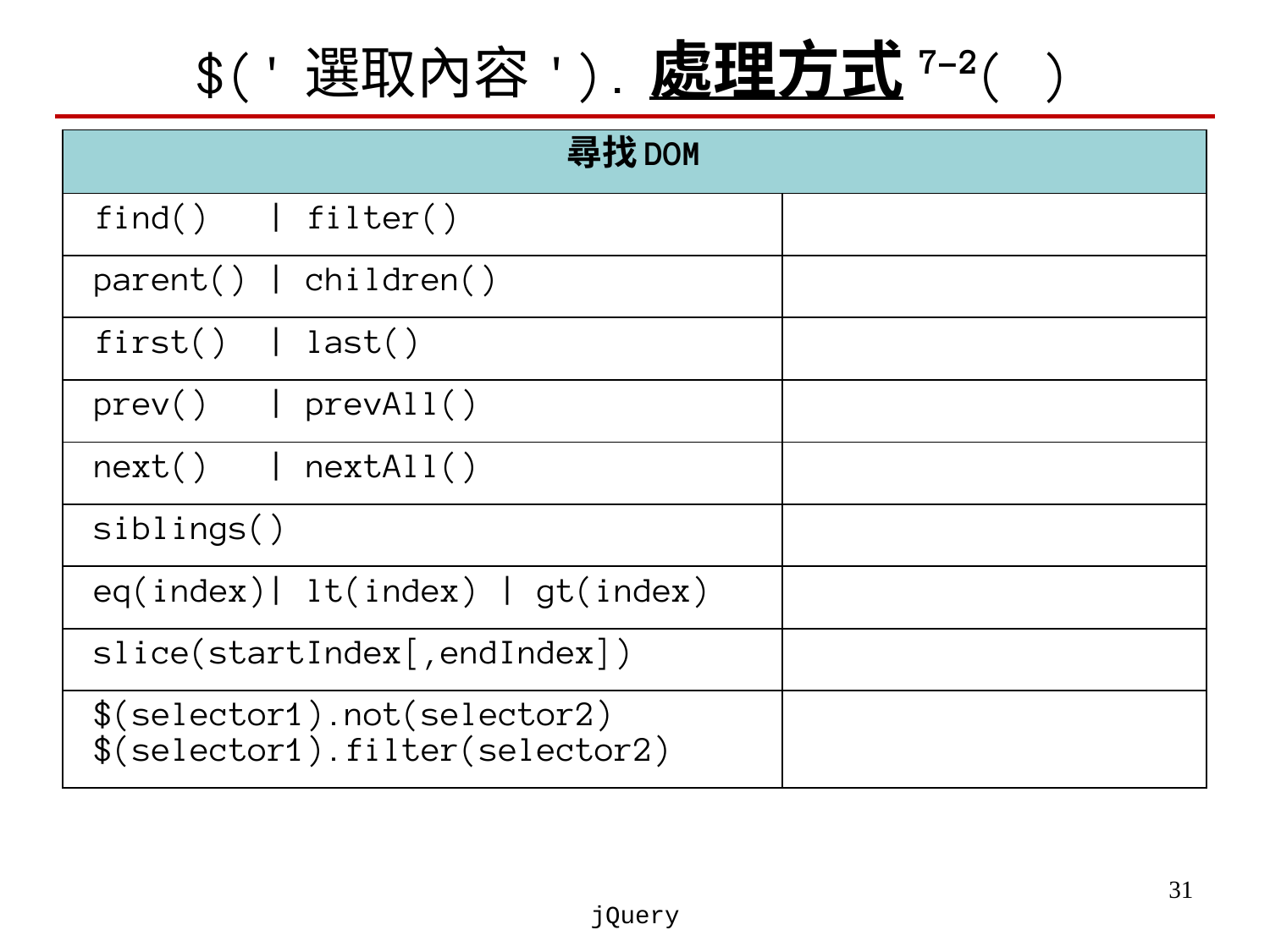

# $('選取內容').處理方式7-2( )
| 尋找DOM |  |
| --- | --- |
| find() | filter() |  |
| parent() | children() |  |
| first() | last() |  |
| prev() | prevAll() |  |
| next() | nextAll() |  |
| siblings() |  |
| eq(index)| lt(index) | gt(index) |  |
| slice(startIndex[,endIndex]) |  |
| $(selector1).not(selector2) $(selector1).filter(selector2) |  |
31
jQuery